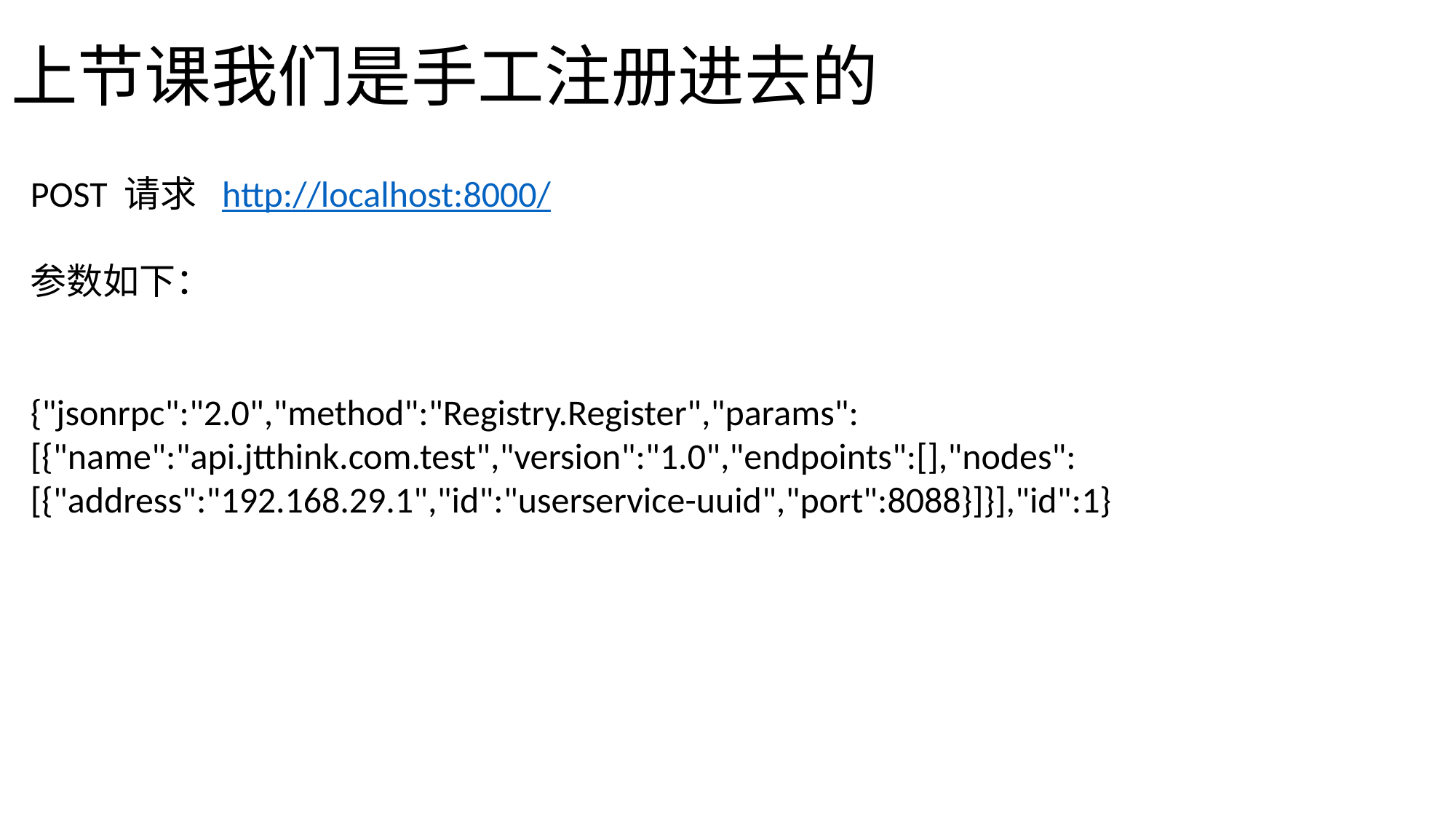

# 上节课我们是手工注册进去的
POST 请求  http://localhost:8000/

参数如下：

{"jsonrpc":"2.0","method":"Registry.Register","params":[{"name":"api.jtthink.com.test","version":"1.0","endpoints":[],"nodes":[{"address":"192.168.29.1","id":"userservice-uuid","port":8088}]}],"id":1}